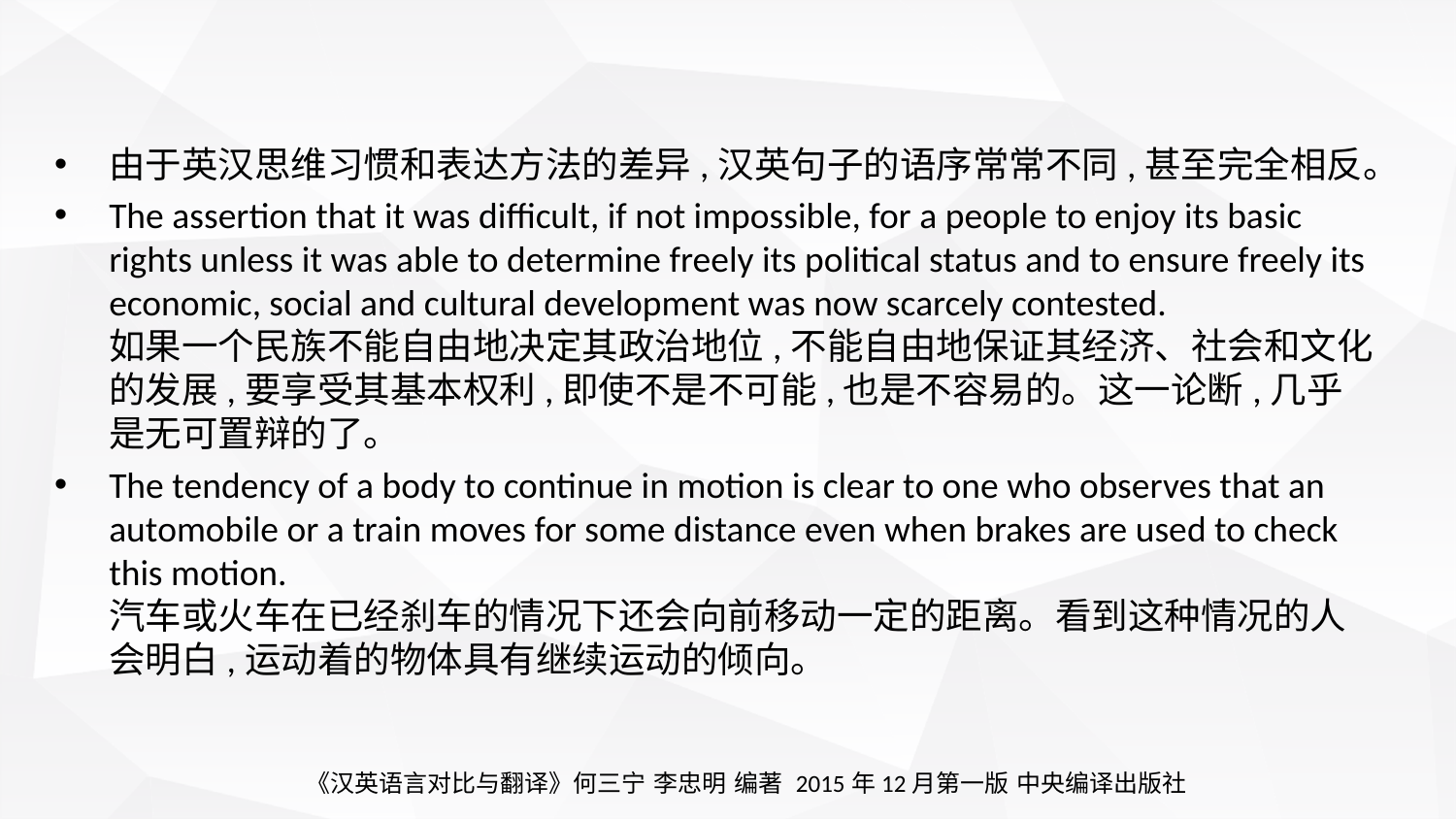

由于英汉思维习惯和表达方法的差异,汉英句子的语序常常不同,甚至完全相反。
The assertion that it was difficult, if not impossible, for a people to enjoy its basic rights unless it was able to determine freely its political status and to ensure freely its economic, social and cultural development was now scarcely contested.
如果一个民族不能自由地决定其政治地位,不能自由地保证其经济、社会和文化的发展,要享受其基本权利,即使不是不可能,也是不容易的。这一论断,几乎是无可置辩的了。
The tendency of a body to continue in motion is clear to one who observes that an automobile or a train moves for some distance even when brakes are used to check this motion.
汽车或火车在已经刹车的情况下还会向前移动一定的距离。看到这种情况的人会明白,运动着的物体具有继续运动的倾向。

《汉英语言对比与翻译》何三宁 李忠明 编著 2015年12月第一版 中央编译出版社